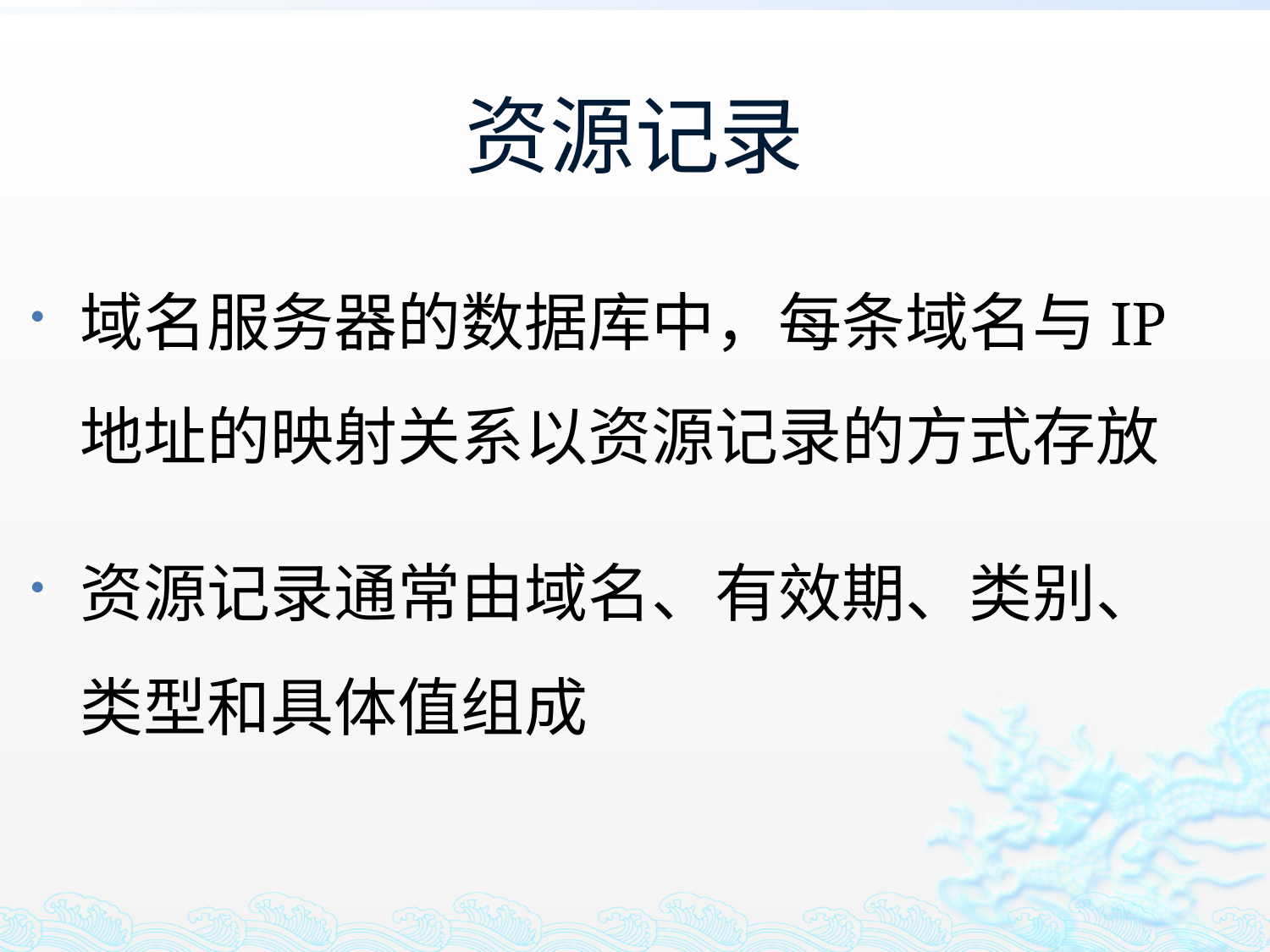

# 资源记录
域名服务器的数据库中，每条域名与IP地址的映射关系以资源记录的方式存放
资源记录通常由域名、有效期、类别、类型和具体值组成